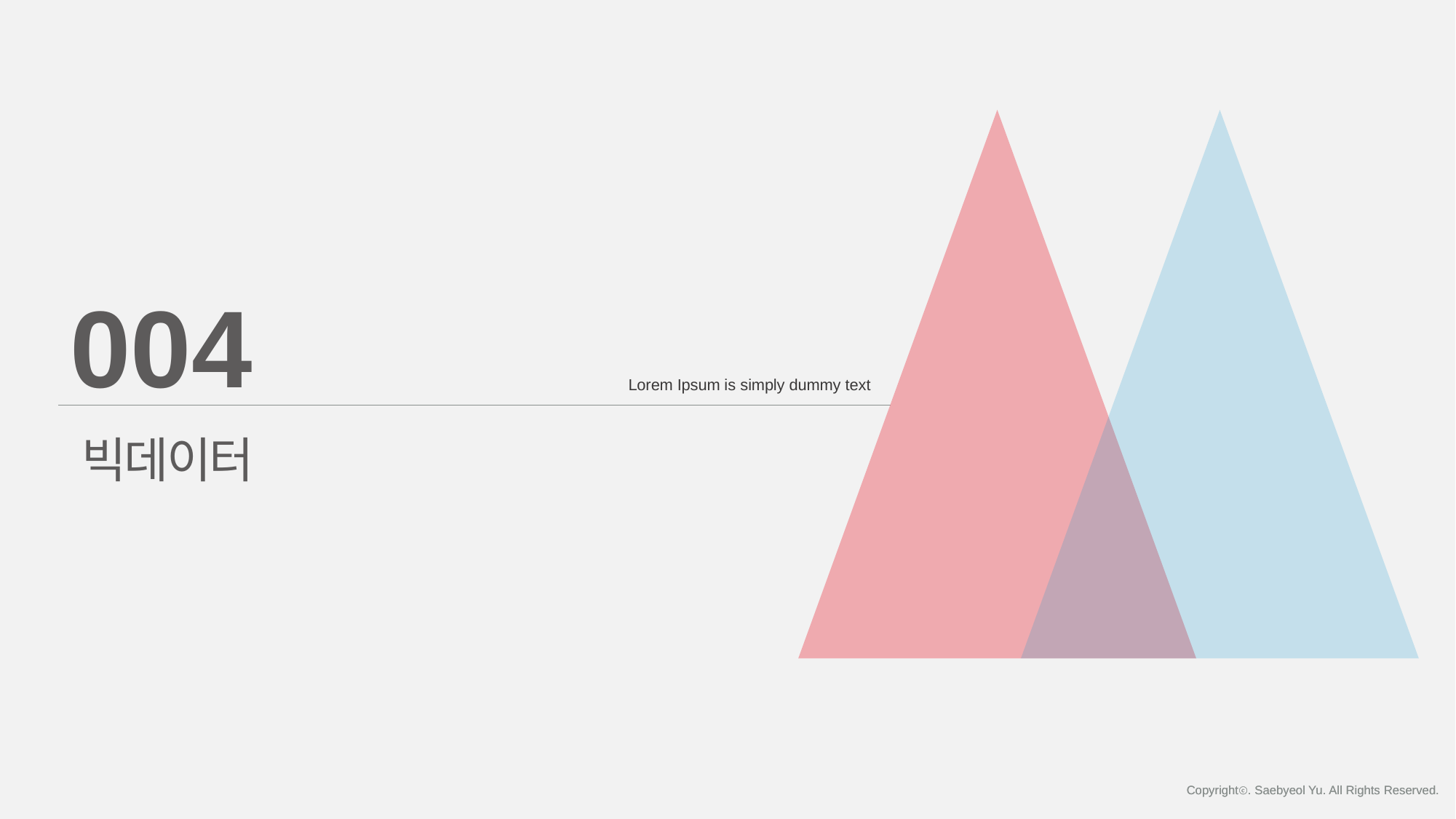

004
Lorem Ipsum is simply dummy text
빅데이터
Copyrightⓒ. Saebyeol Yu. All Rights Reserved.